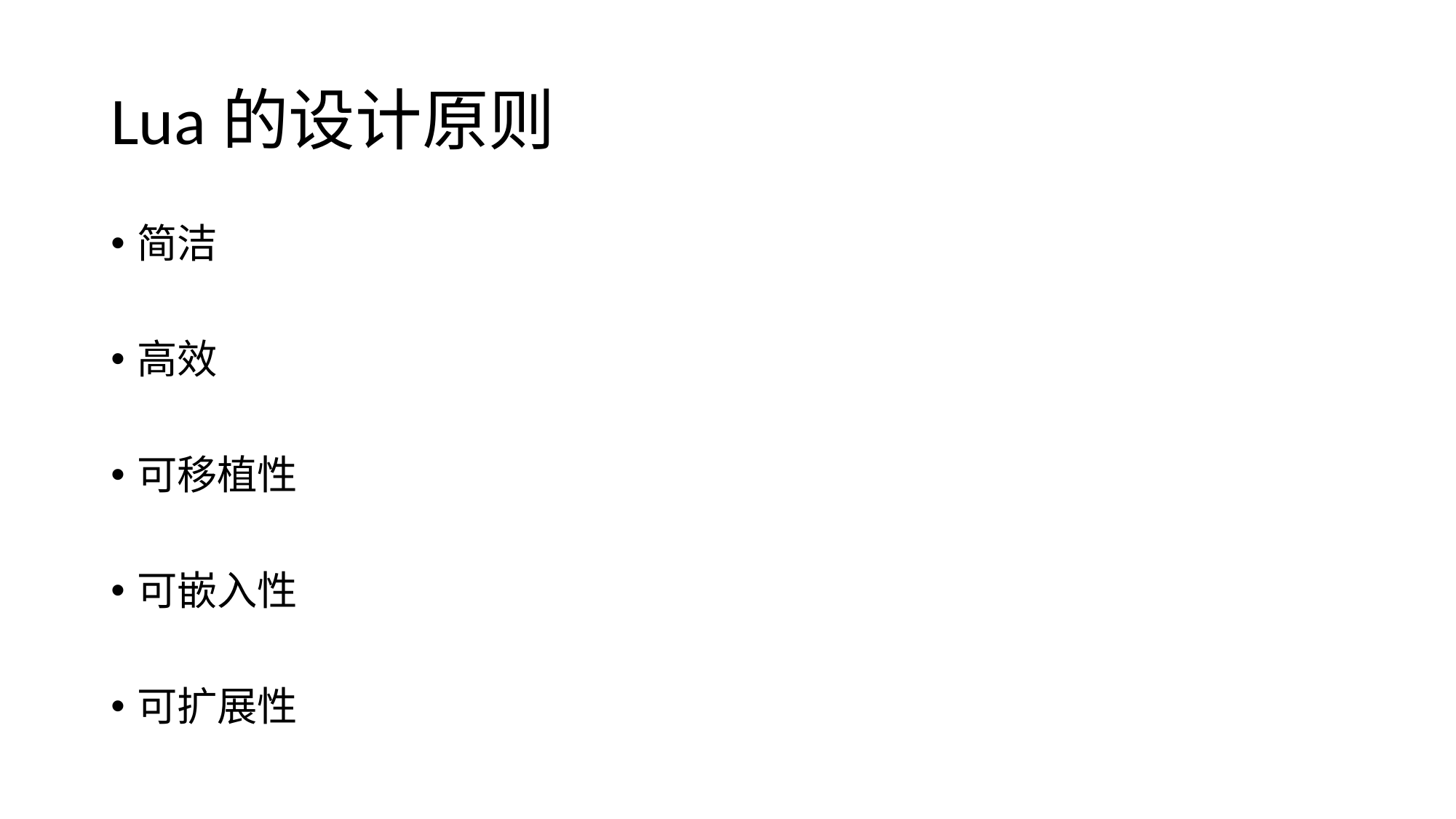

# Lua的设计原则
简洁

高效

可移植性

可嵌入性

可扩展性